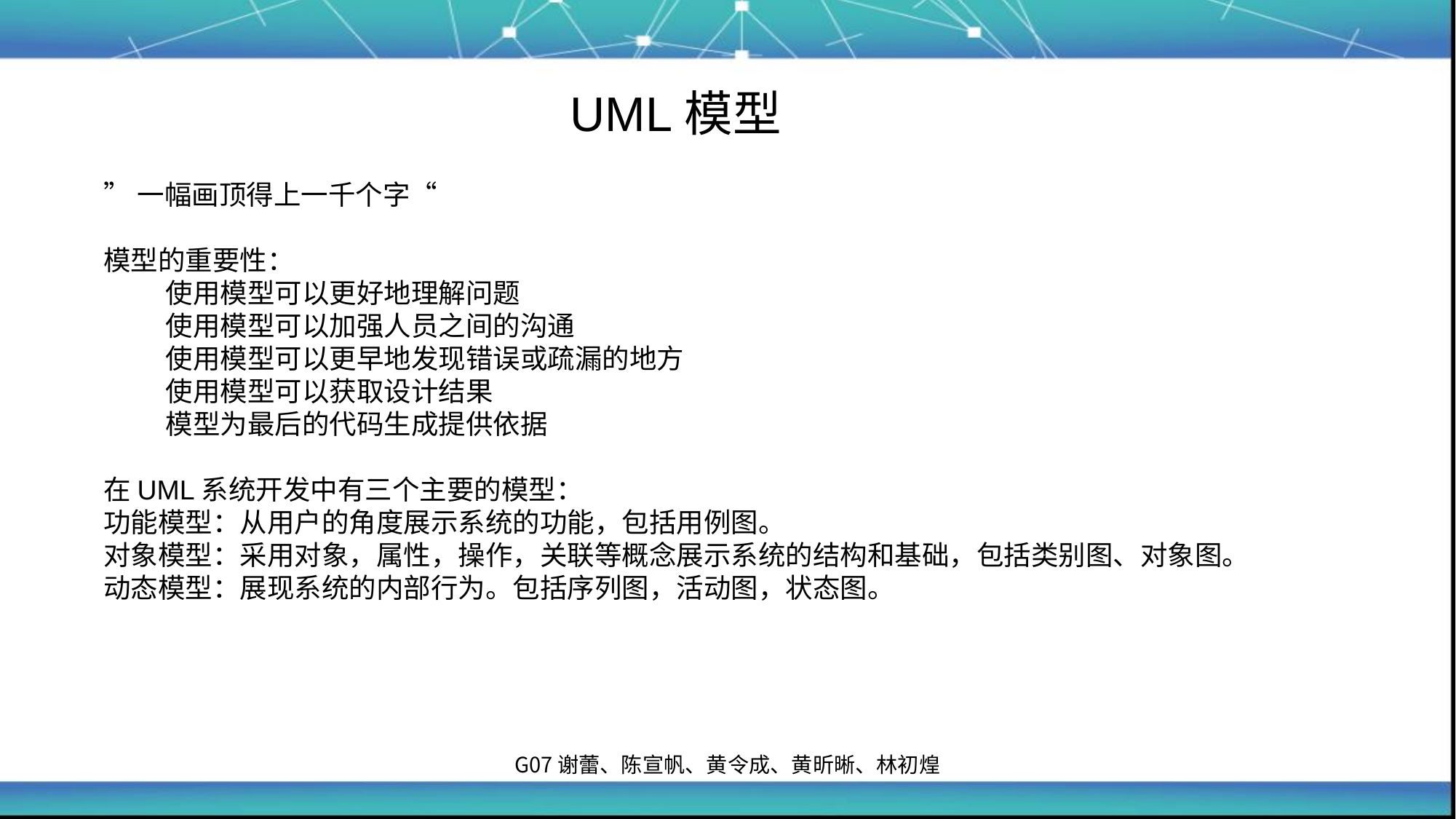

UML模型
”一幅画顶得上一千个字“

模型的重要性：
         使用模型可以更好地理解问题
         使用模型可以加强人员之间的沟通
         使用模型可以更早地发现错误或疏漏的地方
         使用模型可以获取设计结果
         模型为最后的代码生成提供依据

在UML系统开发中有三个主要的模型：
功能模型：从用户的角度展示系统的功能，包括用例图。
对象模型：采用对象，属性，操作，关联等概念展示系统的结构和基础，包括类别图、对象图。
动态模型：展现系统的内部行为。包括序列图，活动图，状态图。

G07 谢蕾、陈宣帆、黄令成、黄昕晰、林初煌
5